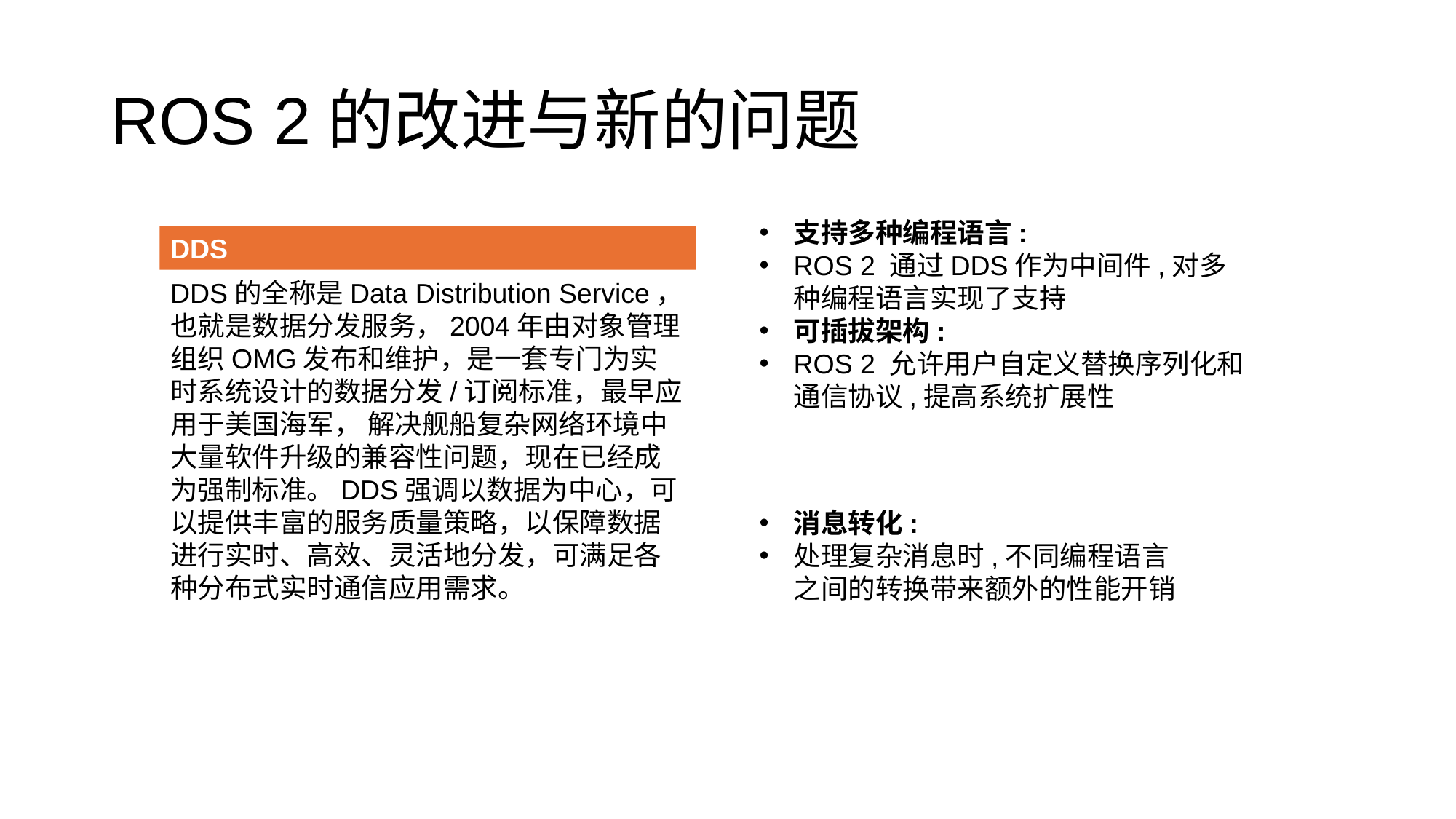

# ROS 2的改进与新的问题
支持多种编程语言:
ROS 2 通过DDS作为中间件,对多种编程语言实现了支持
可插拔架构:
ROS 2 允许用户自定义替换序列化和通信协议,提高系统扩展性
DDS
DDS的全称是Data Distribution Service，也就是数据分发服务，2004年由对象管理组织OMG发布和维护，是一套专门为实时系统设计的数据分发/订阅标准，最早应用于美国海军， 解决舰船复杂网络环境中大量软件升级的兼容性问题，现在已经成为强制标准。DDS强调以数据为中心，可以提供丰富的服务质量策略，以保障数据进行实时、高效、灵活地分发，可满足各种分布式实时通信应用需求。
改善耦合度

性能问题
消息转化:
处理复杂消息时,不同编程语言之间的转换带来额外的性能开销